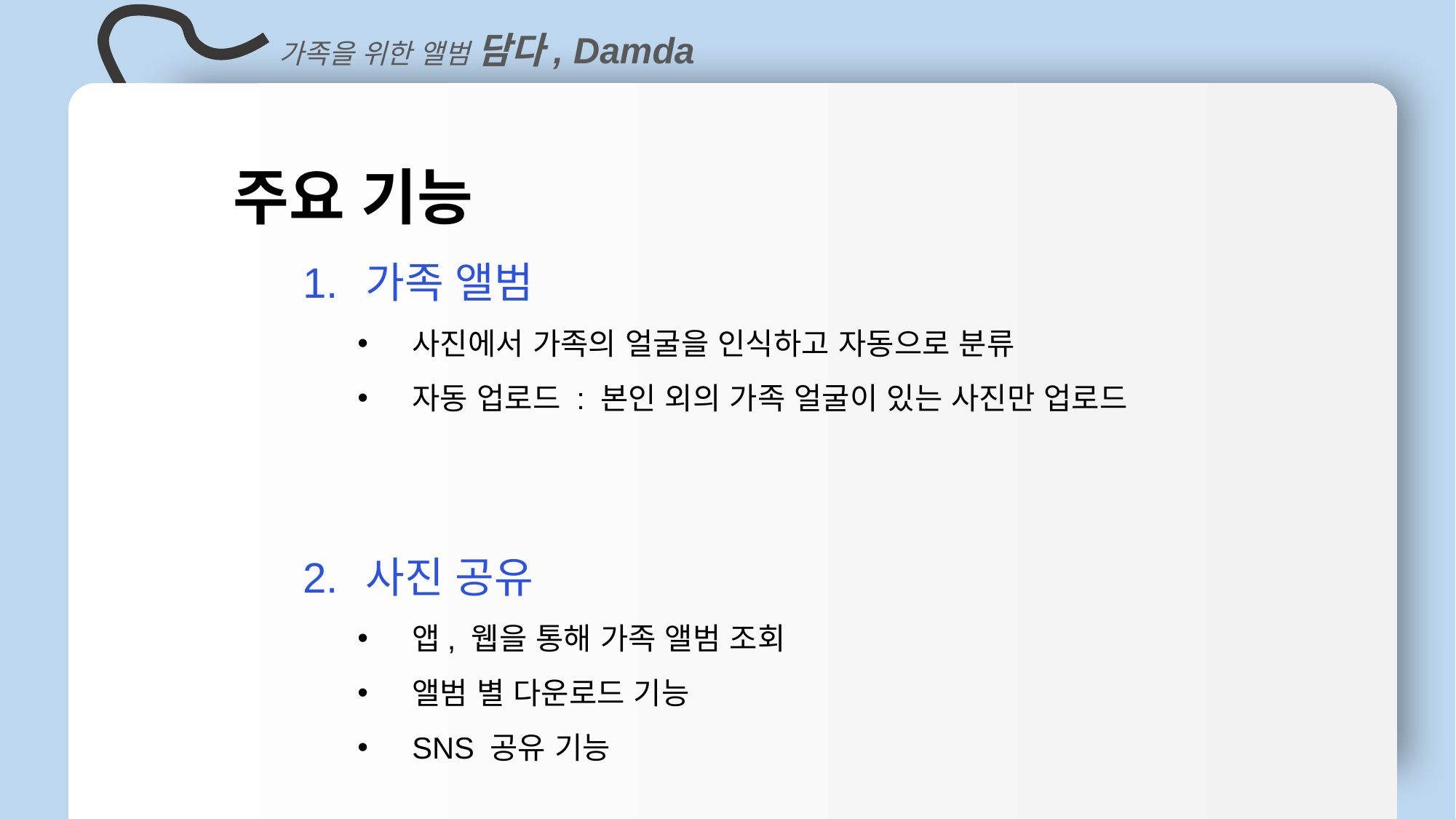

가족을 위한 앨범 담다, Damda

주요 기능
 가족 앨범
사진에서 가족의 얼굴을 인식하고 자동으로 분류
자동 업로드 : 본인 외의 가족 얼굴이 있는 사진만 업로드

 사진 공유
앱, 웹을 통해 가족 앨범 조회
앨범 별 다운로드 기능
SNS 공유 기능